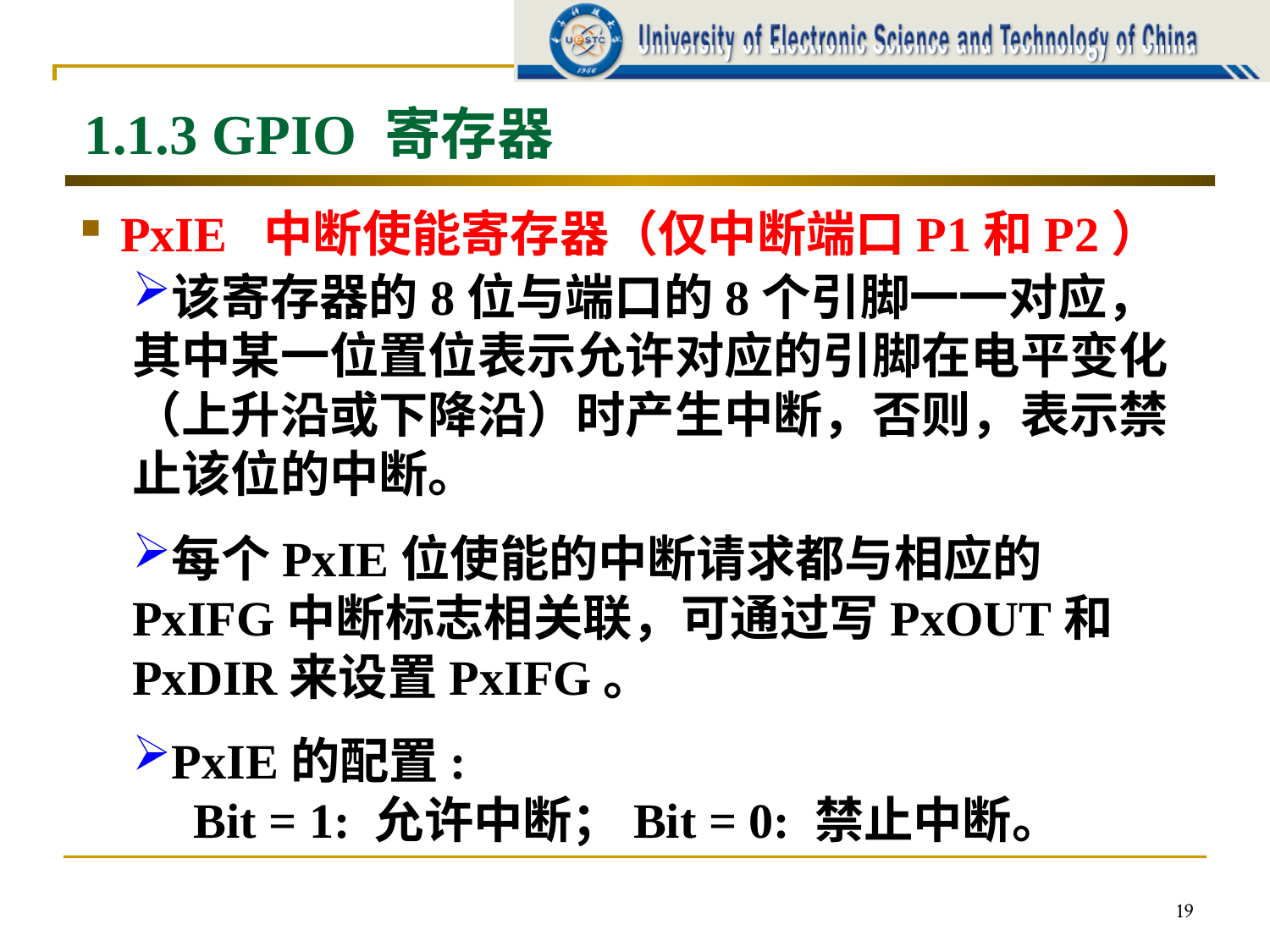

1.1.3 GPIO 寄存器

该寄存器的8位与端口的8个引脚一一对应，其中某一位置位表示允许对应的引脚在电平变化（上升沿或下降沿）时产生中断，否则，表示禁止该位的中断。
每个PxIE位使能的中断请求都与相应的PxIFG中断标志相关联，可通过写PxOUT和PxDIR来设置PxIFG。
PxIE的配置:
     Bit = 1: 允许中断；Bit = 0: 禁止中断。
PxIE  中断使能寄存器（仅中断端口P1和P2）
19